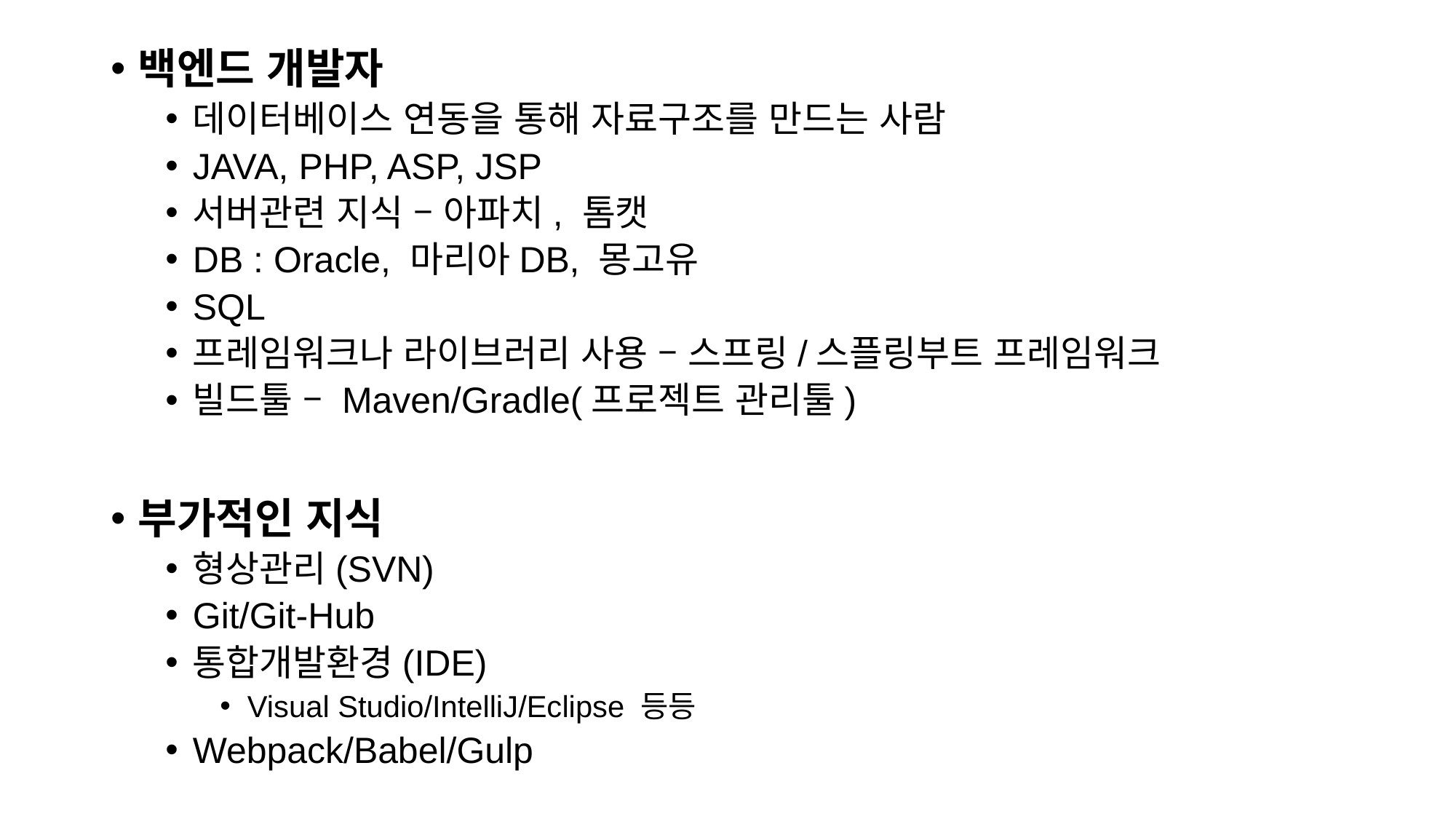

백엔드 개발자
데이터베이스 연동을 통해 자료구조를 만드는 사람
JAVA, PHP, ASP, JSP
서버관련 지식 – 아파치, 톰캣
DB : Oracle, 마리아DB, 몽고유
SQL
프레임워크나 라이브러리 사용 – 스프링/스플링부트 프레임워크
빌드툴 – Maven/Gradle(프로젝트 관리툴)

부가적인 지식
형상관리(SVN)
Git/Git-Hub
통합개발환경(IDE)
Visual Studio/IntelliJ/Eclipse 등등
Webpack/Babel/Gulp